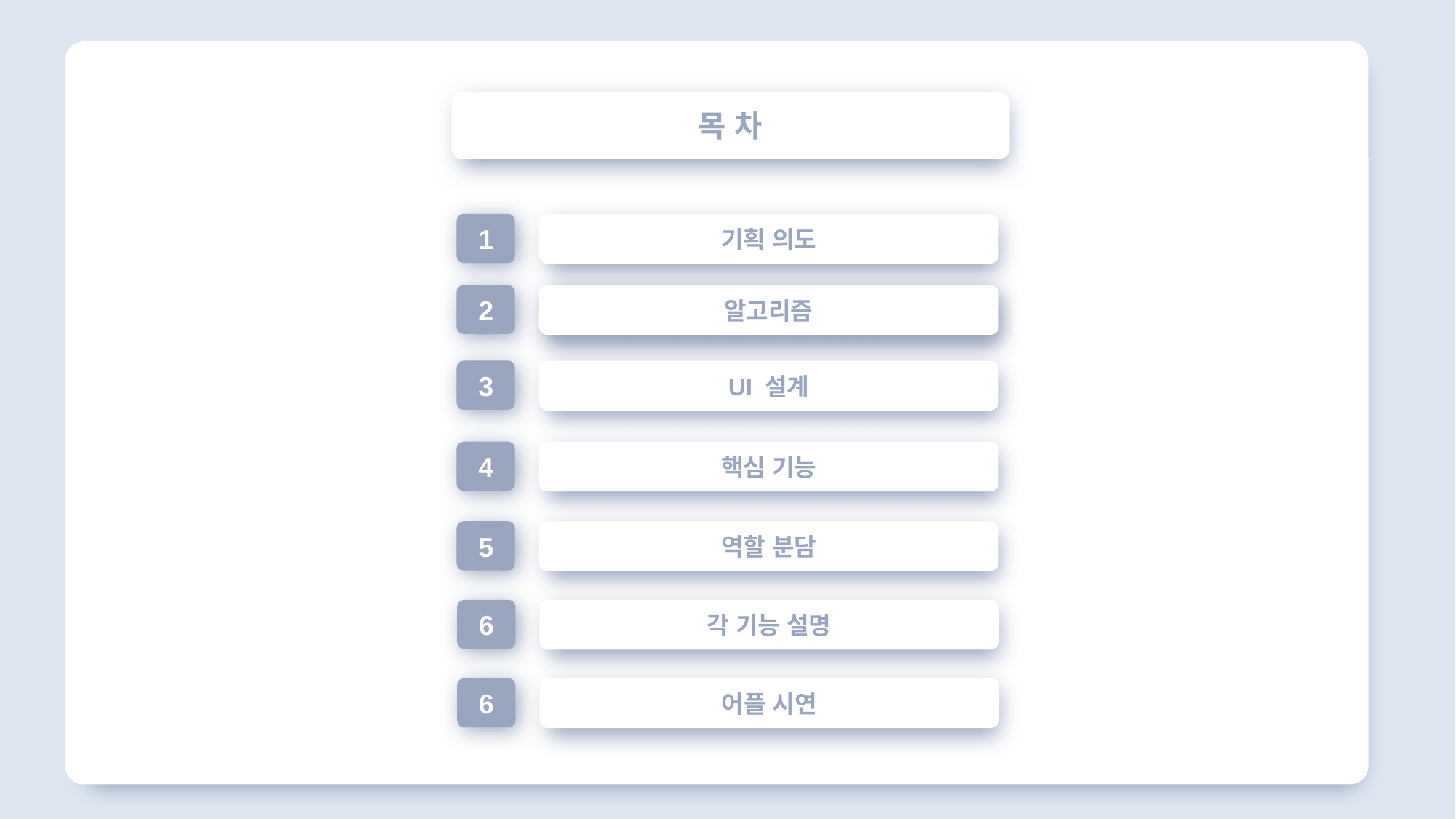

목 차

1
기획 의도
2

알고리즘
3
UI 설계
4
핵심 기능
5
역할 분담
6
각 기능 설명
6
어플 시연